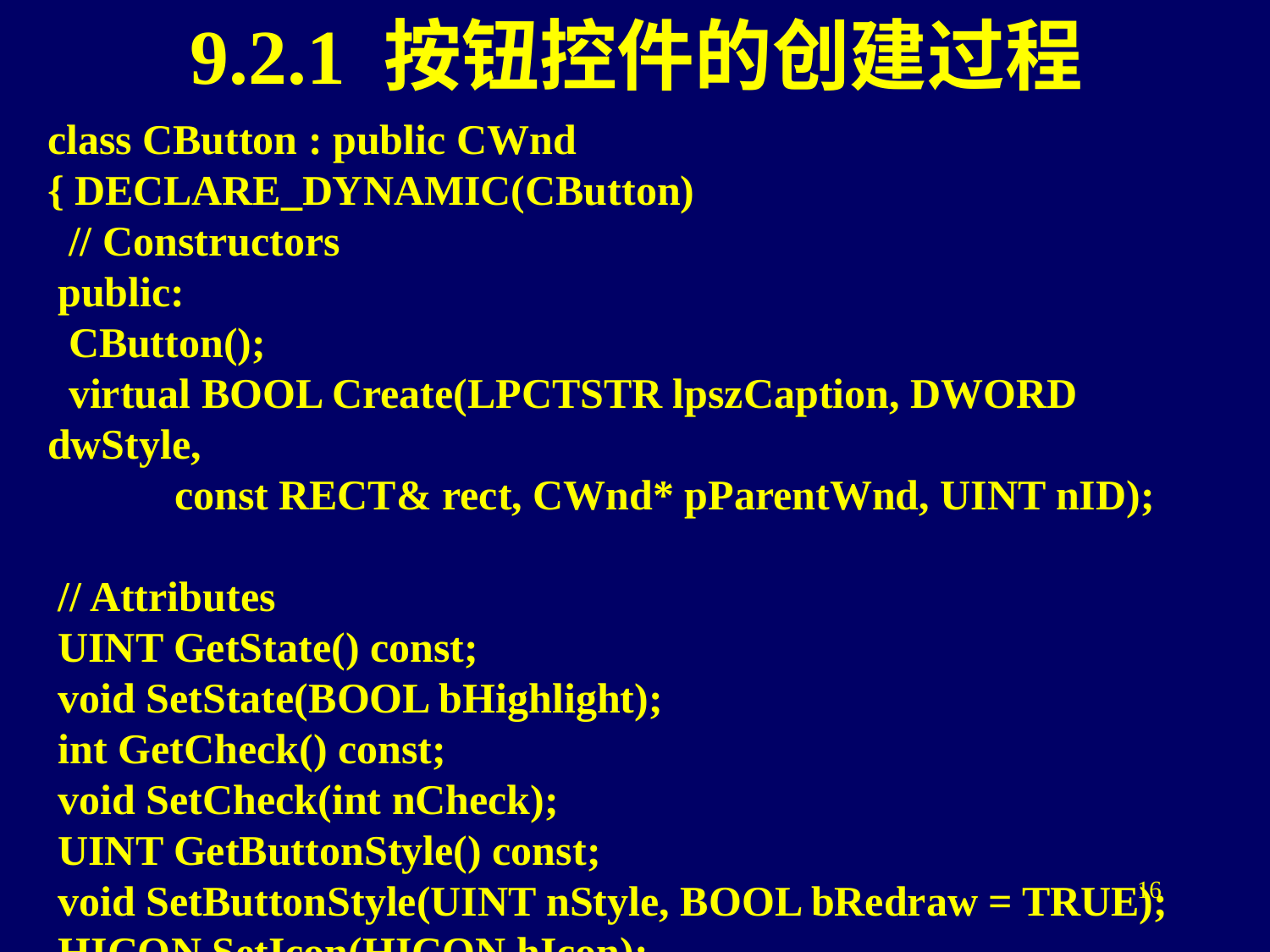

# 9.2.1 按钮控件的创建过程
class CButton : public CWnd
{ DECLARE_DYNAMIC(CButton)
  // Constructors
 public:
  CButton();
  virtual BOOL Create(LPCTSTR lpszCaption, DWORD dwStyle,
	const RECT& rect, CWnd* pParentWnd, UINT nID);

 // Attributes
 UINT GetState() const;
 void SetState(BOOL bHighlight);
 int GetCheck() const;
 void SetCheck(int nCheck);
 UINT GetButtonStyle() const;
 void SetButtonStyle(UINT nStyle, BOOL bRedraw = TRUE);
 HICON SetIcon(HICON hIcon);
16